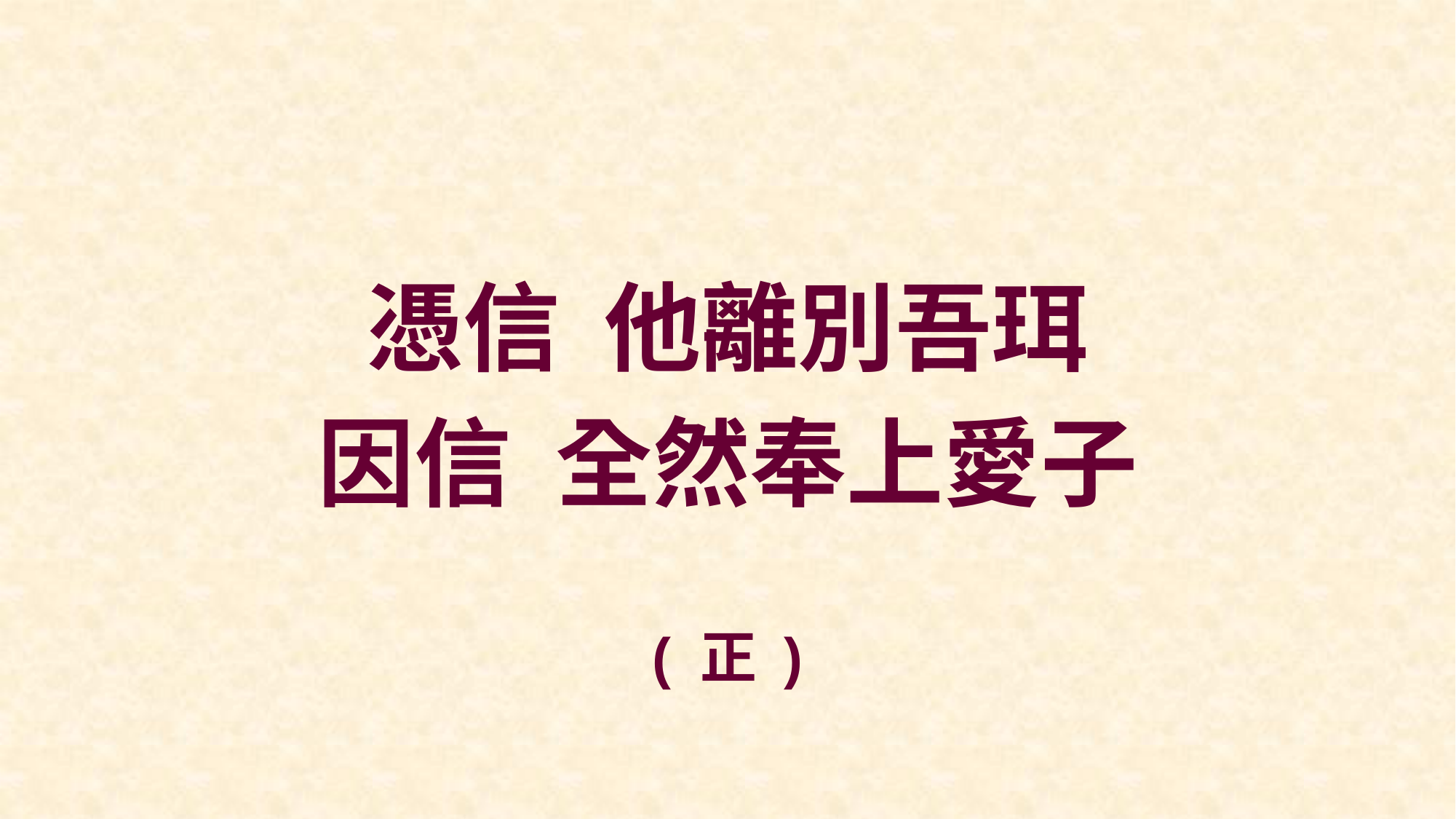

憑信  他離別吾珥
因信  全然奉上愛子
( 正 )